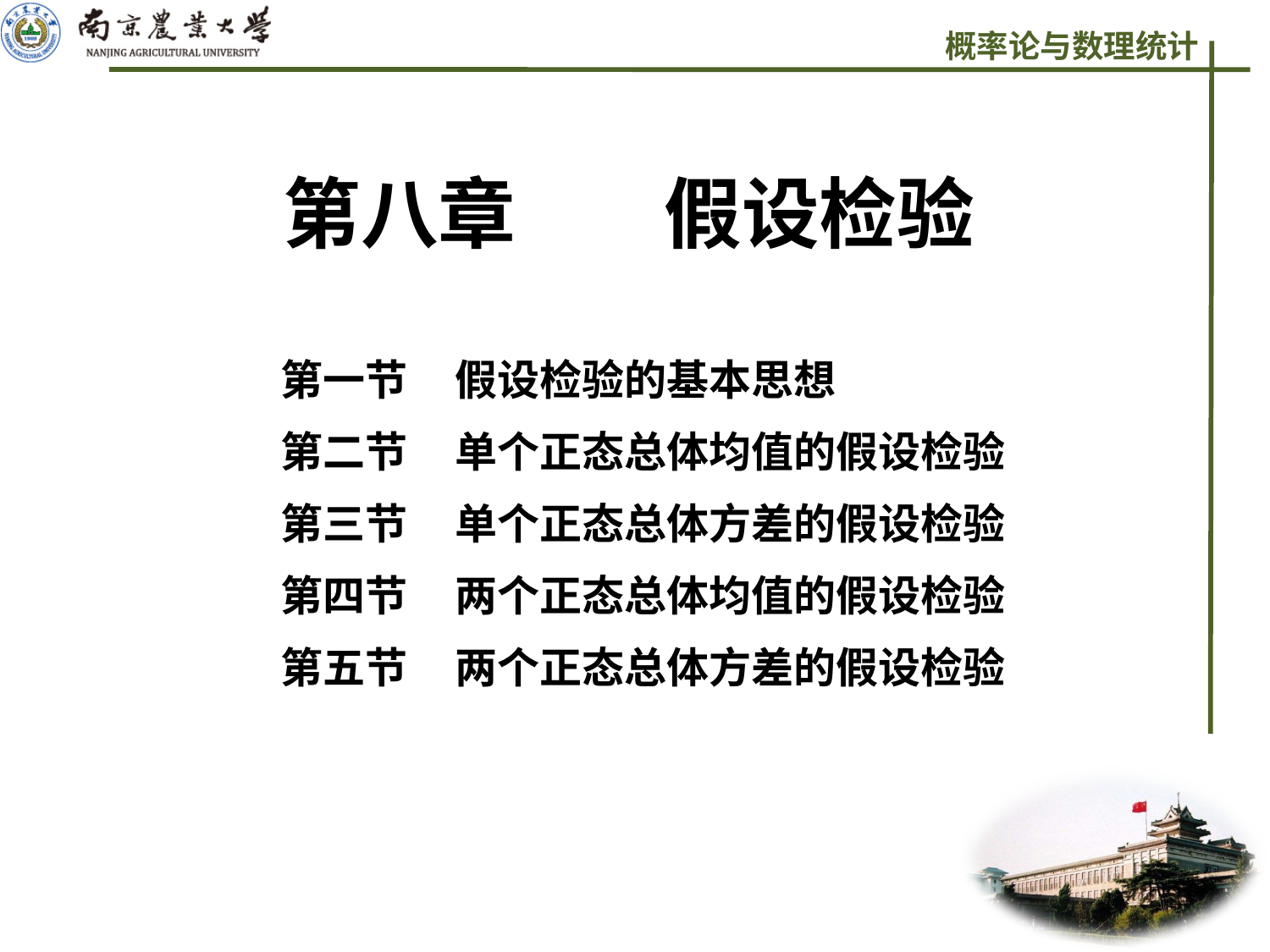

# 第八章		假设检验
第一节     假设检验的基本思想
第二节     单个正态总体均值的假设检验
第三节     单个正态总体方差的假设检验
第四节     两个正态总体均值的假设检验
第五节     两个正态总体方差的假设检验